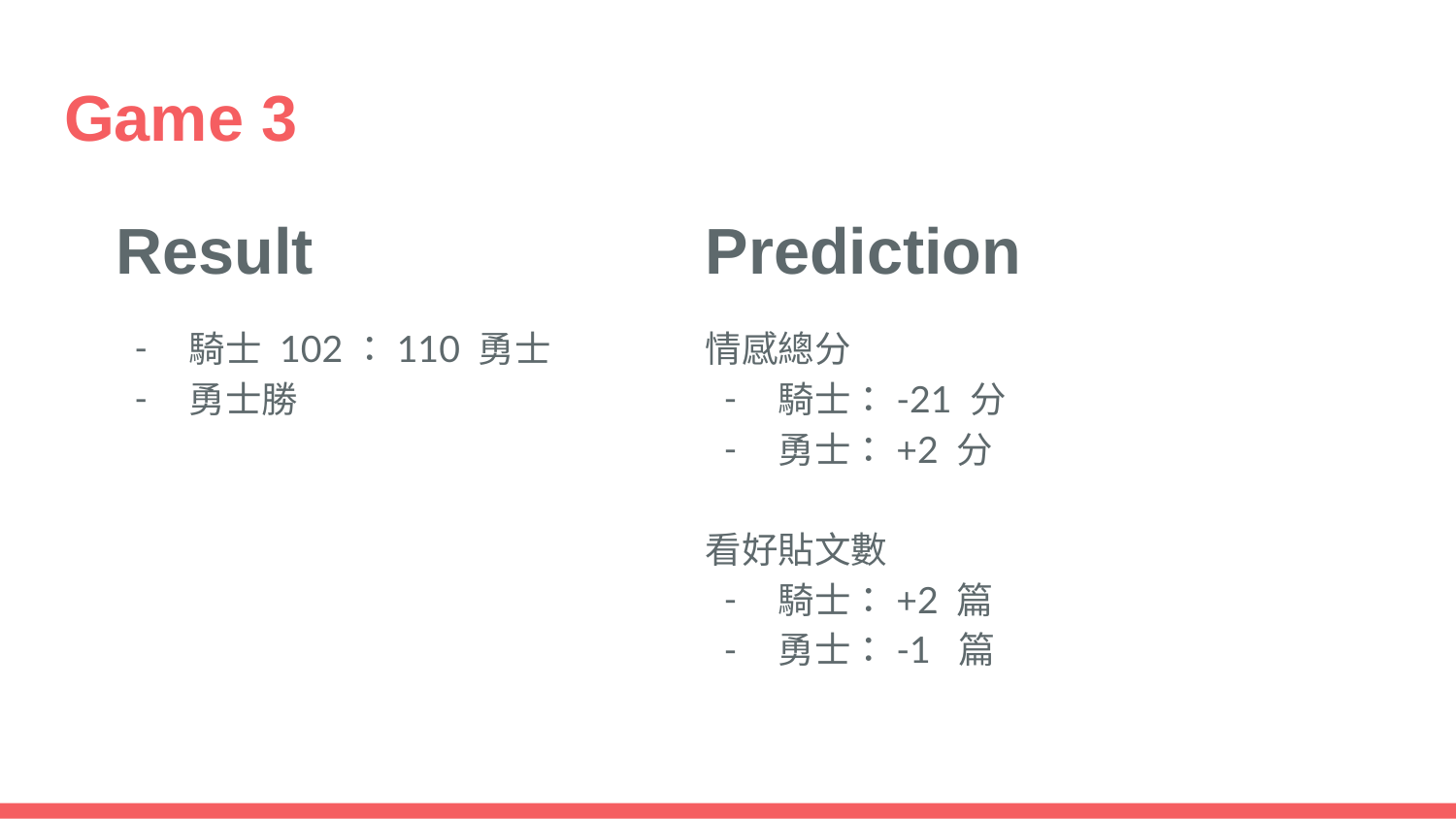

# Game 3
Result
騎士 102：110 勇士
勇士勝

Prediction
情感總分
騎士：-21 分
勇士：+2 分

看好貼文數
騎士：+2 篇
勇士：-1  篇